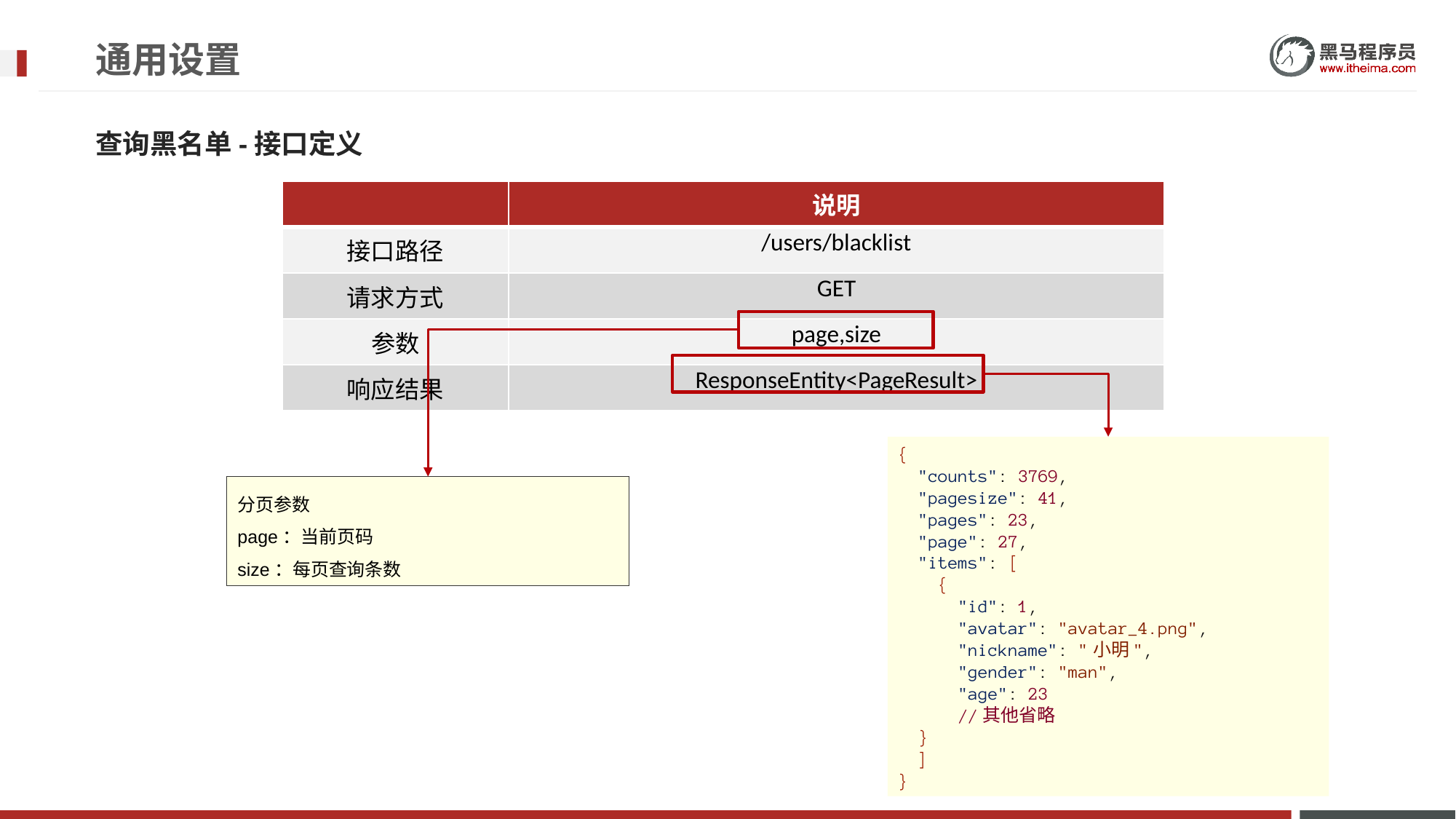

# 通用设置
查询黑名单-接口定义
|  | 说明 |
| --- | --- |
| 接口路径 | /users/blacklist |
| 请求方式 | GET |
| 参数 | page,size |
| 响应结果 | ResponseEntity<PageResult> |

{
  "counts": 3769,
  "pagesize": 41,
  "pages": 23,
  "page": 27,
  "items": [
    {
      "id": 1,
      "avatar": "avatar_4.png",
      "nickname": "小明",
      "gender": "man",
      "age": 23
      //其他省略
    }
  ]
}
分页参数
page：当前页码
size：每页查询条数